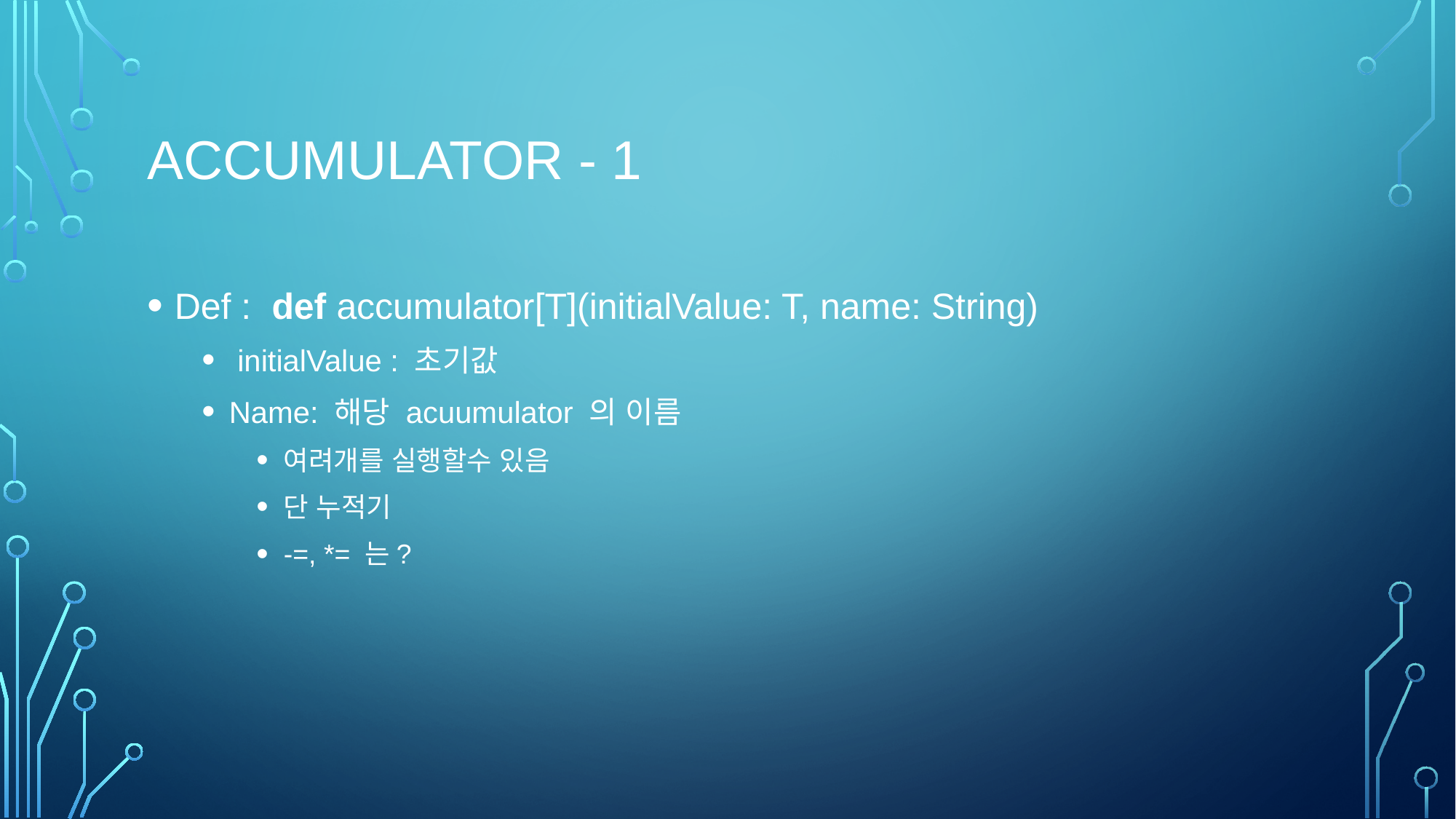

# Accumulator - 1
Def :  def accumulator[T](initialValue: T, name: String)
 initialValue : 초기값
Name: 해당 acuumulator 의 이름
여려개를 실행할수 있음
단 누적기
-=, *= 는?